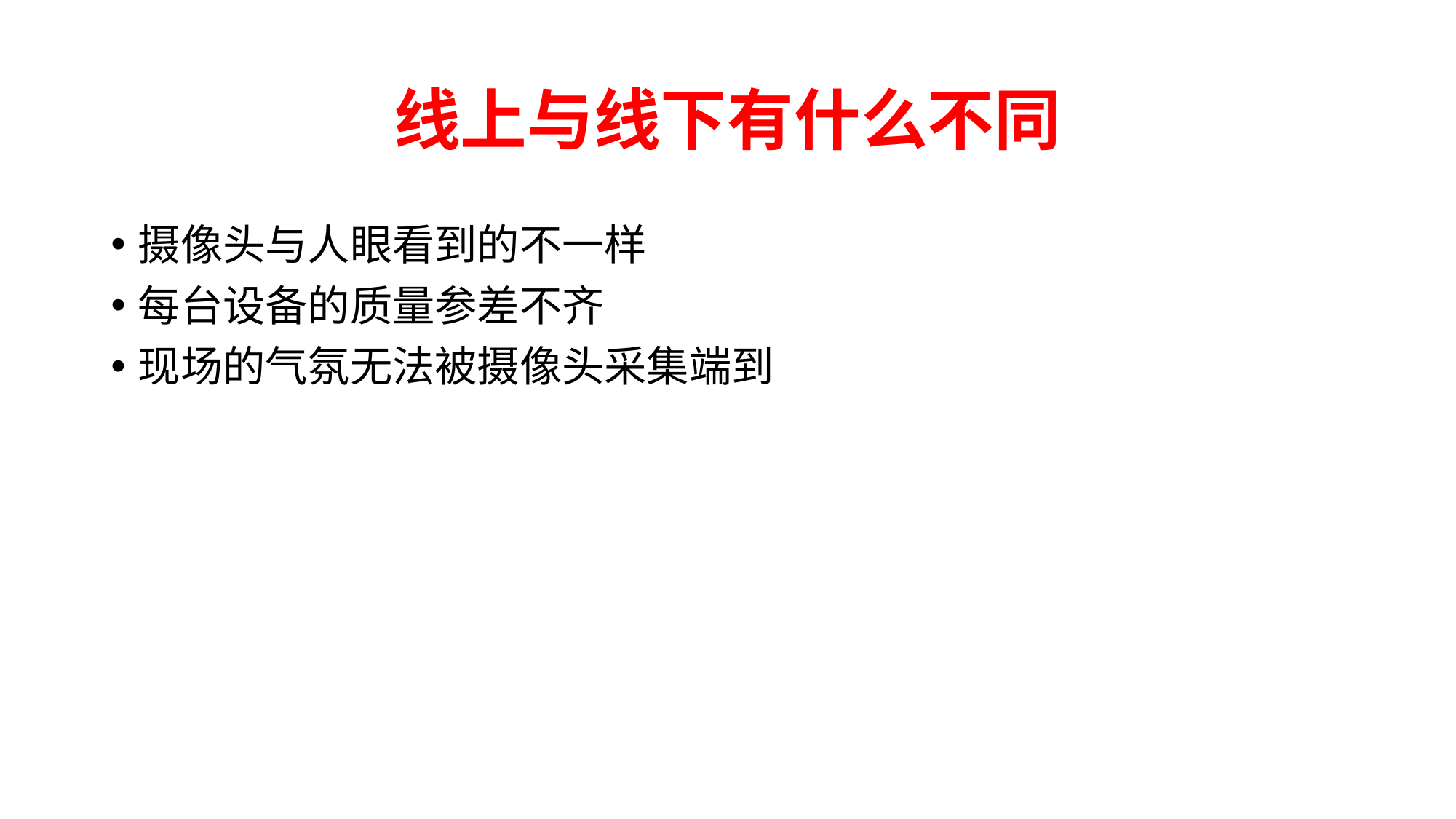

# 线上与线下有什么不同
摄像头与人眼看到的不一样
每台设备的质量参差不齐
现场的气氛无法被摄像头采集端到